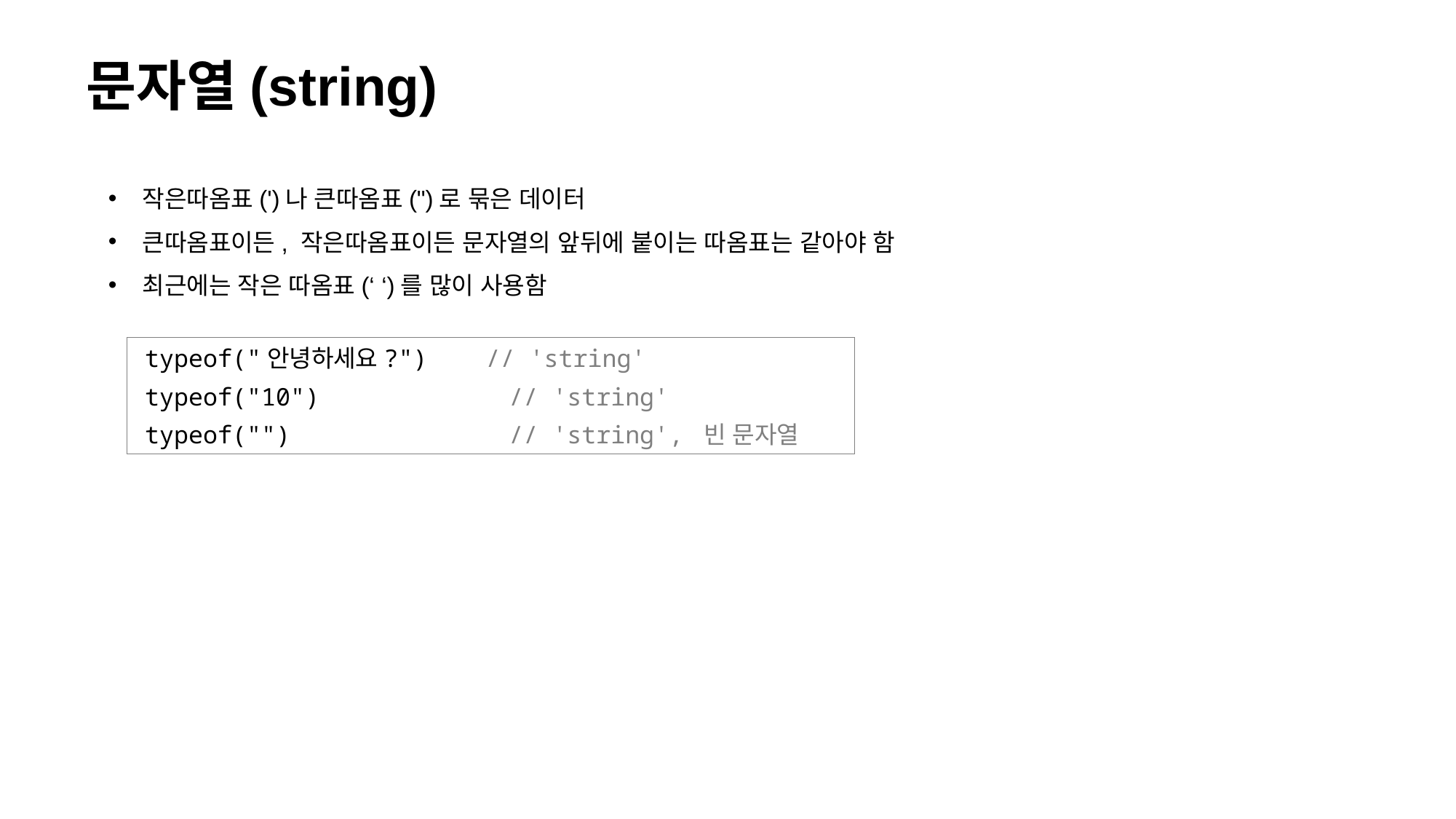

# 문자열(string)
작은따옴표(')나 큰따옴표(")로 묶은 데이터
큰따옴표이든, 작은따옴표이든 문자열의 앞뒤에 붙이는 따옴표는 같아야 함
최근에는 작은 따옴표(‘ ‘)를 많이 사용함
typeof("안녕하세요?")    // 'string'
typeof("10")             // 'string'
typeof("")               // 'string', 빈 문자열